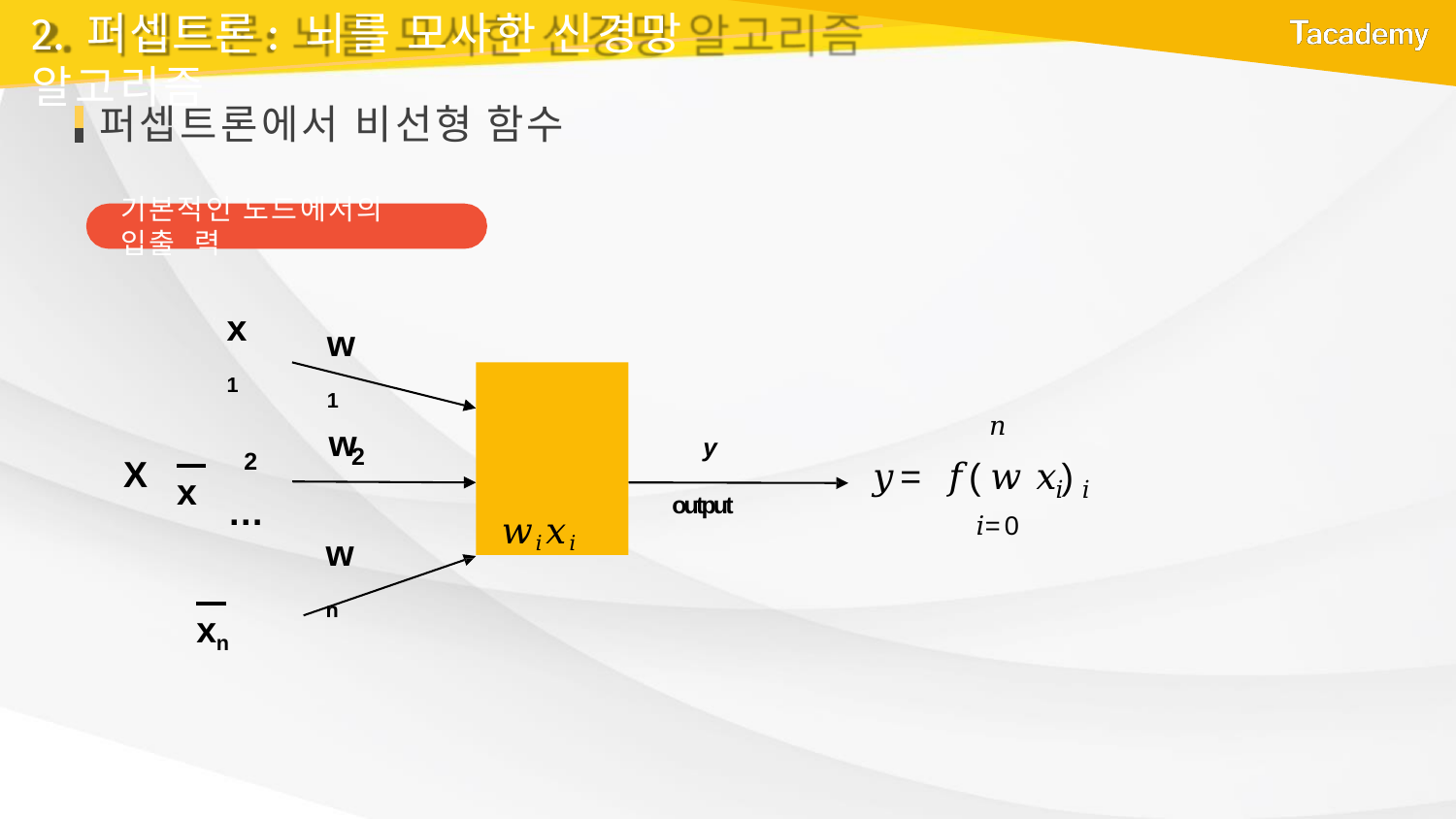

# 2. 퍼셉트론: 뇌를 모사한 신경망 알고리즘
퍼셉트론에서 비선형 함수
기본적인 노드에서의 입출  력

x1
w1

  𝑤𝑖𝑥𝑖
𝑛
w
   	x
y
2
2
X
𝑦 = 𝑓( 𝑤 𝑥 )
𝑖 𝑖

…
output
𝑖=0
wn

    xn